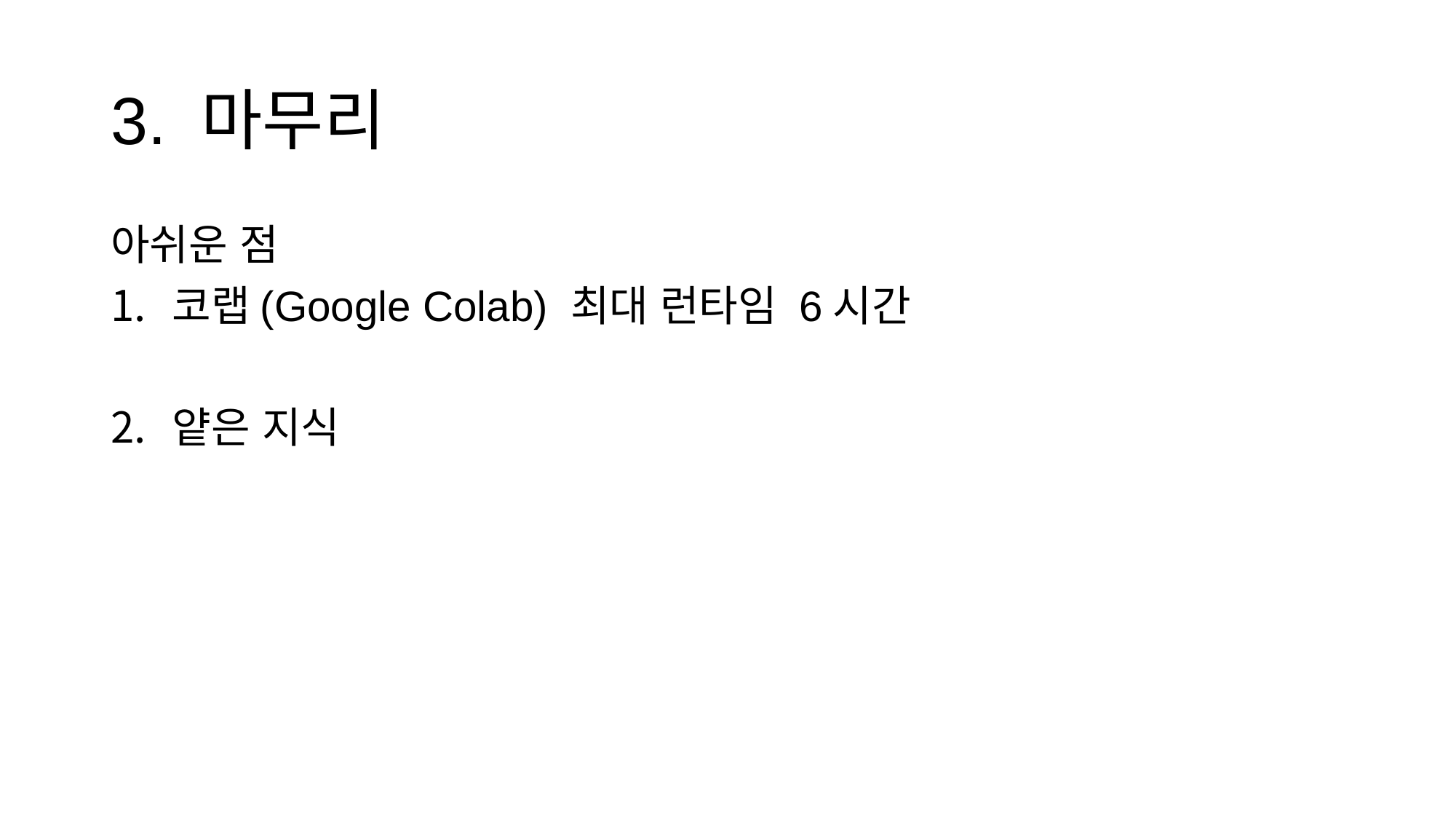

# 3. 마무리
아쉬운 점
코랩(Google Colab) 최대 런타임 6시간

얕은 지식